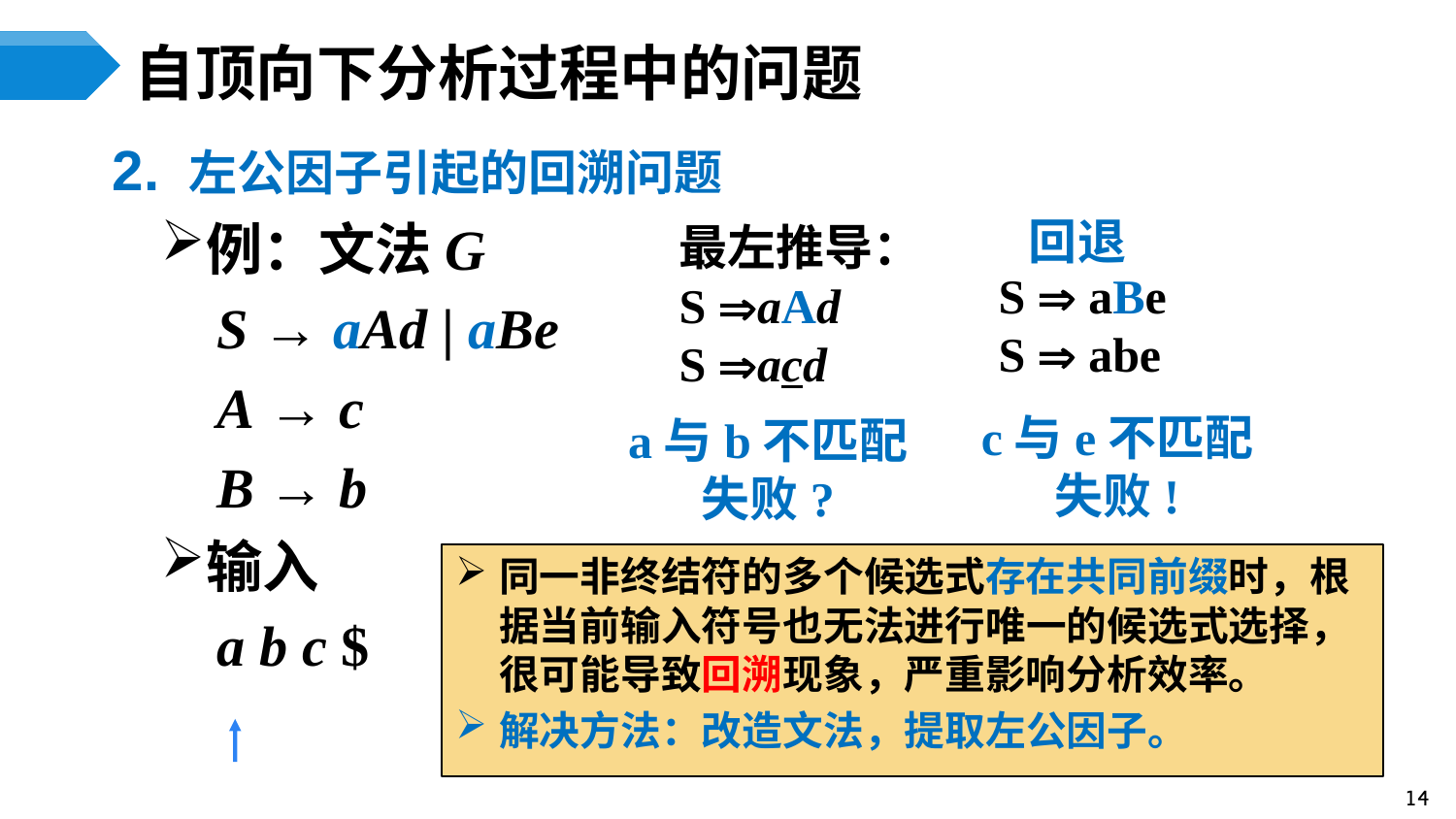

# 自顶向下分析过程中的问题
2. 左公因子引起的回溯问题
例：文法G
    S → aAd | aBe
    A → c
    B → b
输入
    a b c $
最左推导：
S ⇒aAd
S ⇒acd
回退
S ⇒ aBe
S ⇒ abe
c与e不匹配失败!
a与b不匹配
失败?
同一非终结符的多个候选式存在共同前缀时，根据当前输入符号也无法进行唯一的候选式选择，很可能导致回溯现象，严重影响分析效率。
解决方法：改造文法，提取左公因子。

14